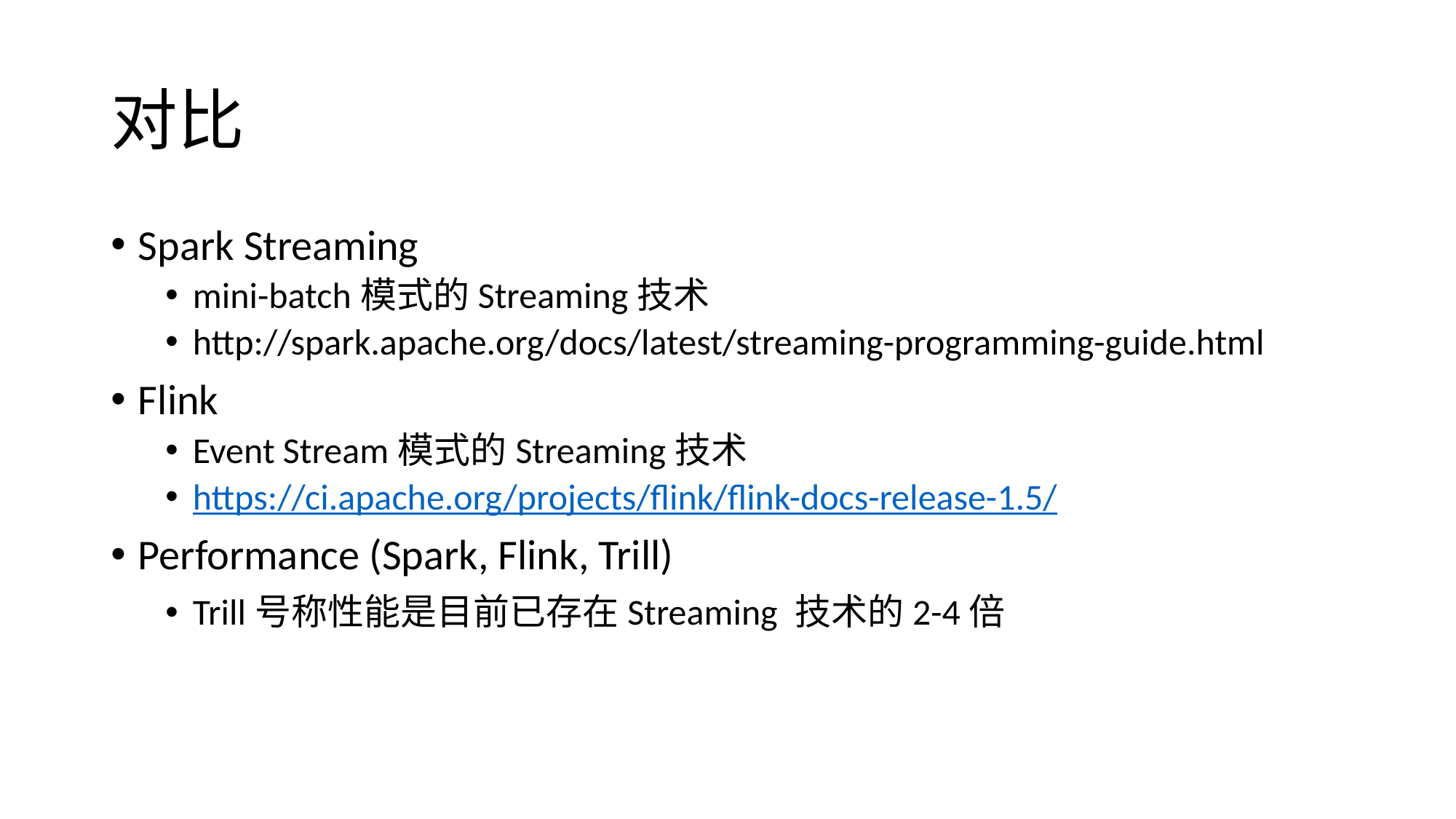

# 对比
Spark Streaming
mini-batch模式的Streaming技术
http://spark.apache.org/docs/latest/streaming-programming-guide.html
Flink
Event Stream模式的Streaming技术
https://ci.apache.org/projects/flink/flink-docs-release-1.5/
Performance (Spark, Flink, Trill)
Trill号称性能是目前已存在Streaming 技术的2-4倍